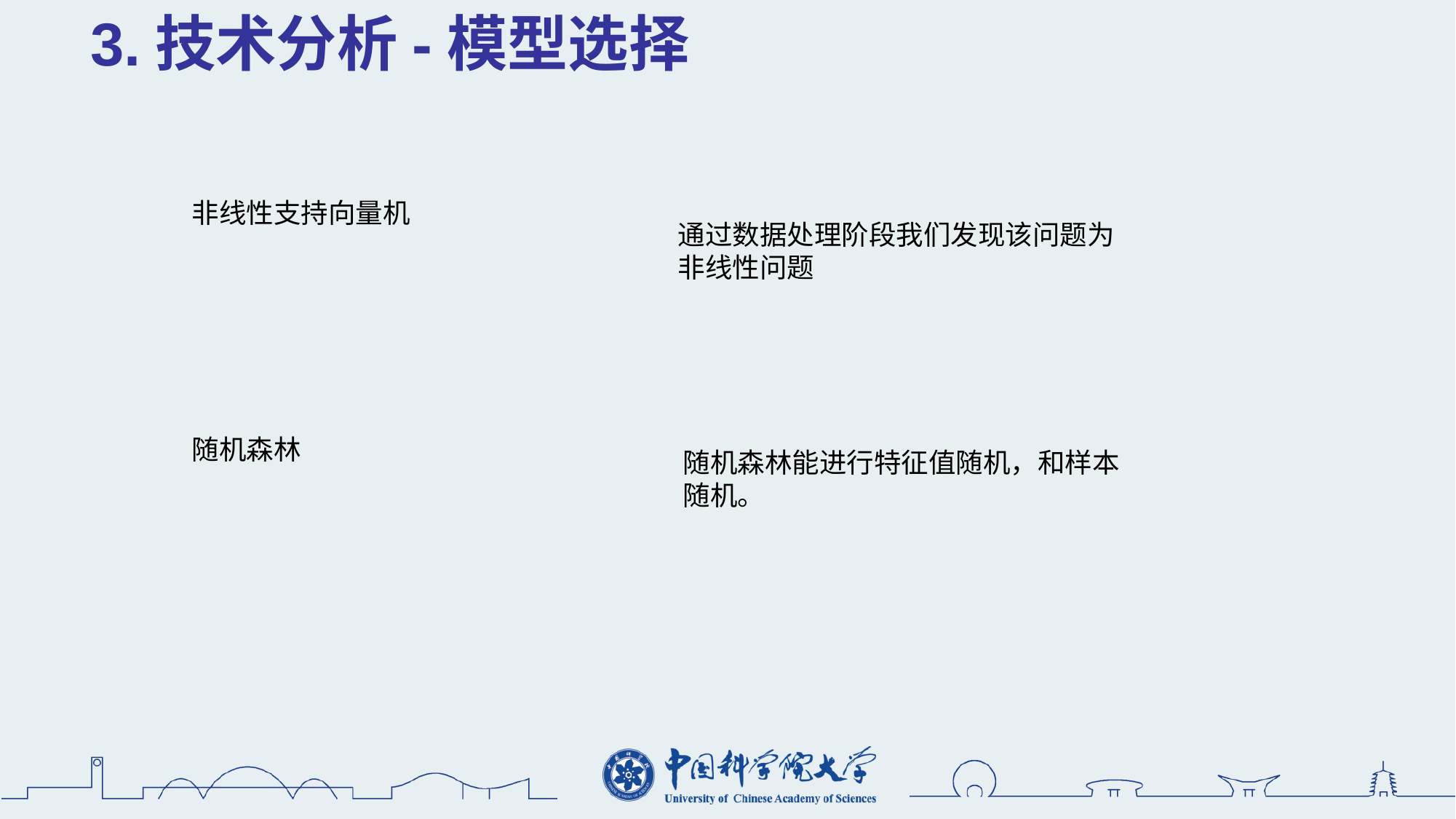

3.技术分析-模型选择

非线性支持向量机
通过数据处理阶段我们发现该问题为非线性问题
随机森林
随机森林能进行特征值随机，和样本随机。